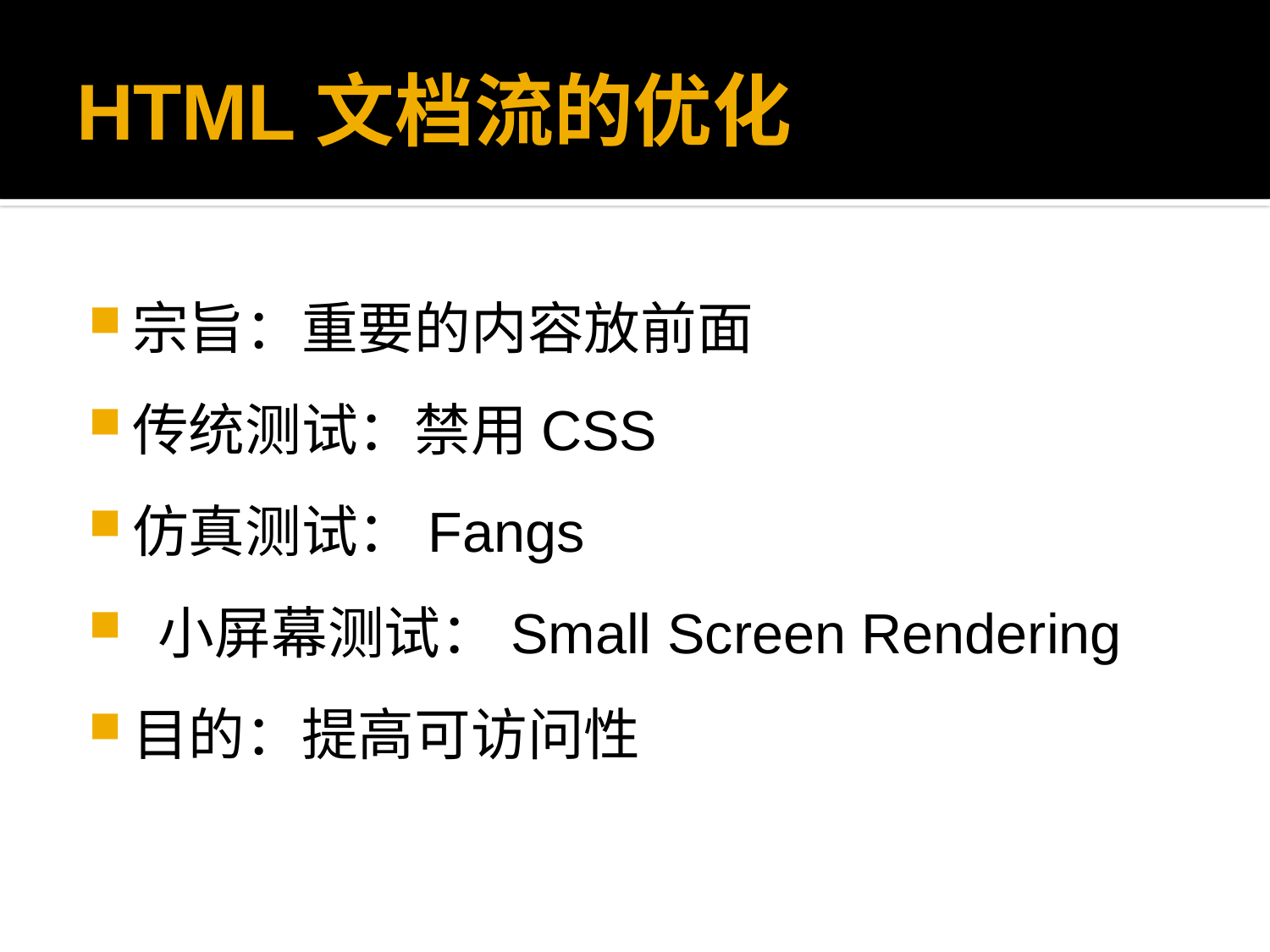

# HTML文档流的优化
宗旨：重要的内容放前面
传统测试：禁用CSS
仿真测试：Fangs
 小屏幕测试：Small Screen Rendering
目的：提高可访问性